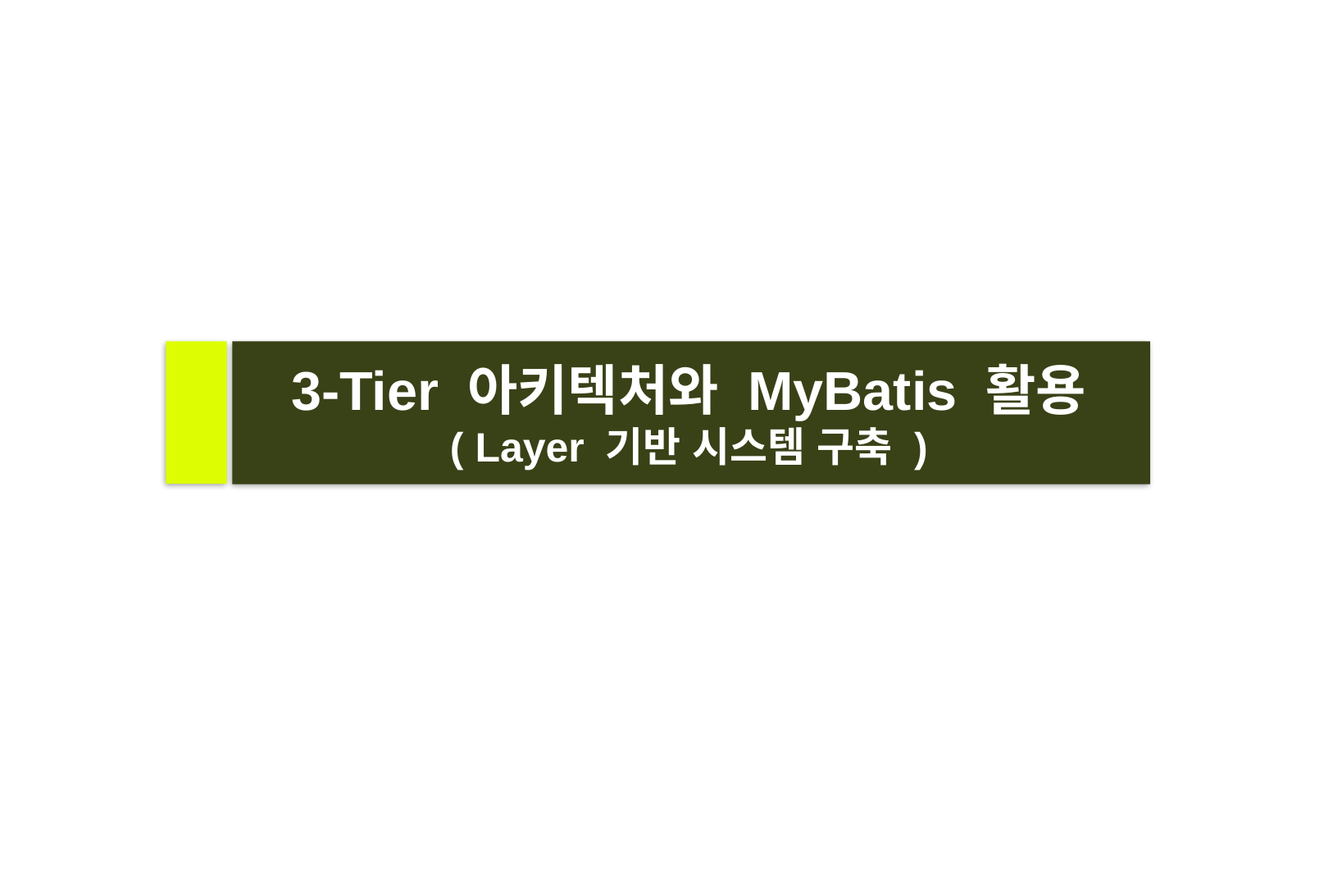

3-Tier 아키텍처와 MyBatis 활용
( Layer 기반 시스템 구축 )